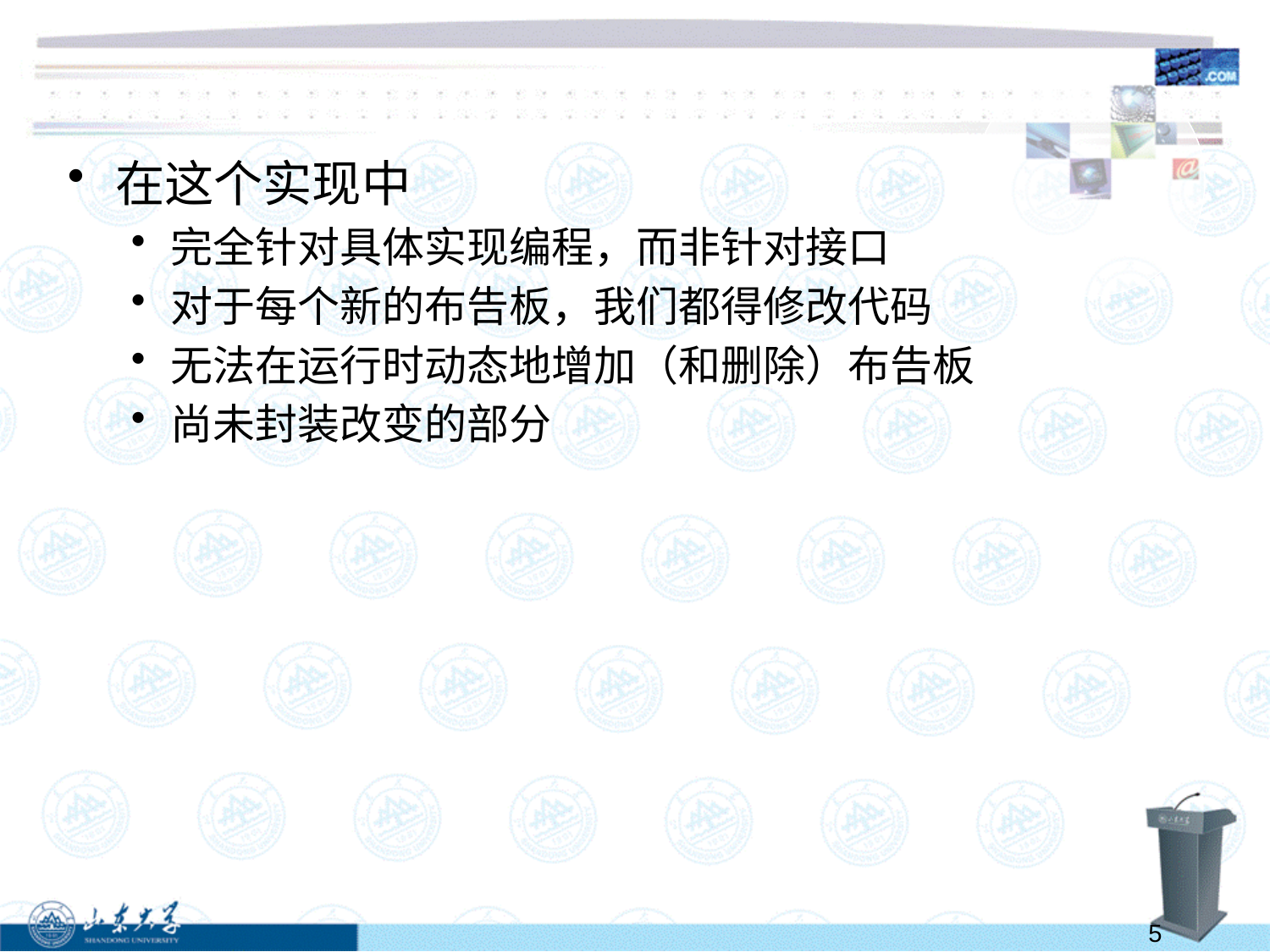

在这个实现中
完全针对具体实现编程，而非针对接口
对于每个新的布告板，我们都得修改代码
无法在运行时动态地增加（和删除）布告板
尚未封装改变的部分
5